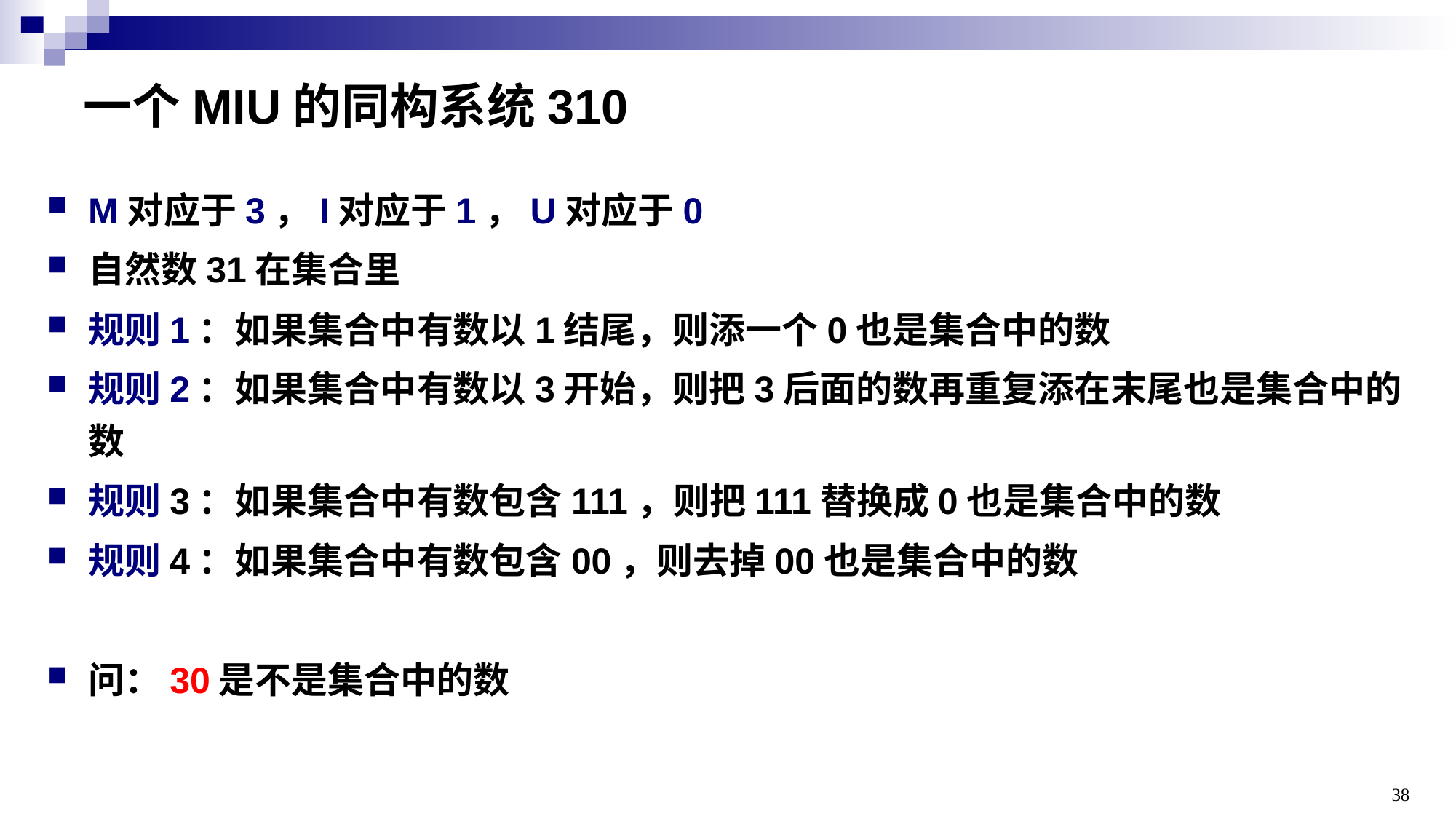

# 一个MIU的同构系统310
M对应于3，I对应于1，U对应于0
自然数31在集合里
规则1：如果集合中有数以1结尾，则添一个0也是集合中的数
规则2：如果集合中有数以3开始，则把3后面的数再重复添在末尾也是集合中的数
规则3：如果集合中有数包含111，则把111替换成0也是集合中的数
规则4：如果集合中有数包含00，则去掉00也是集合中的数

问：30是不是集合中的数
38